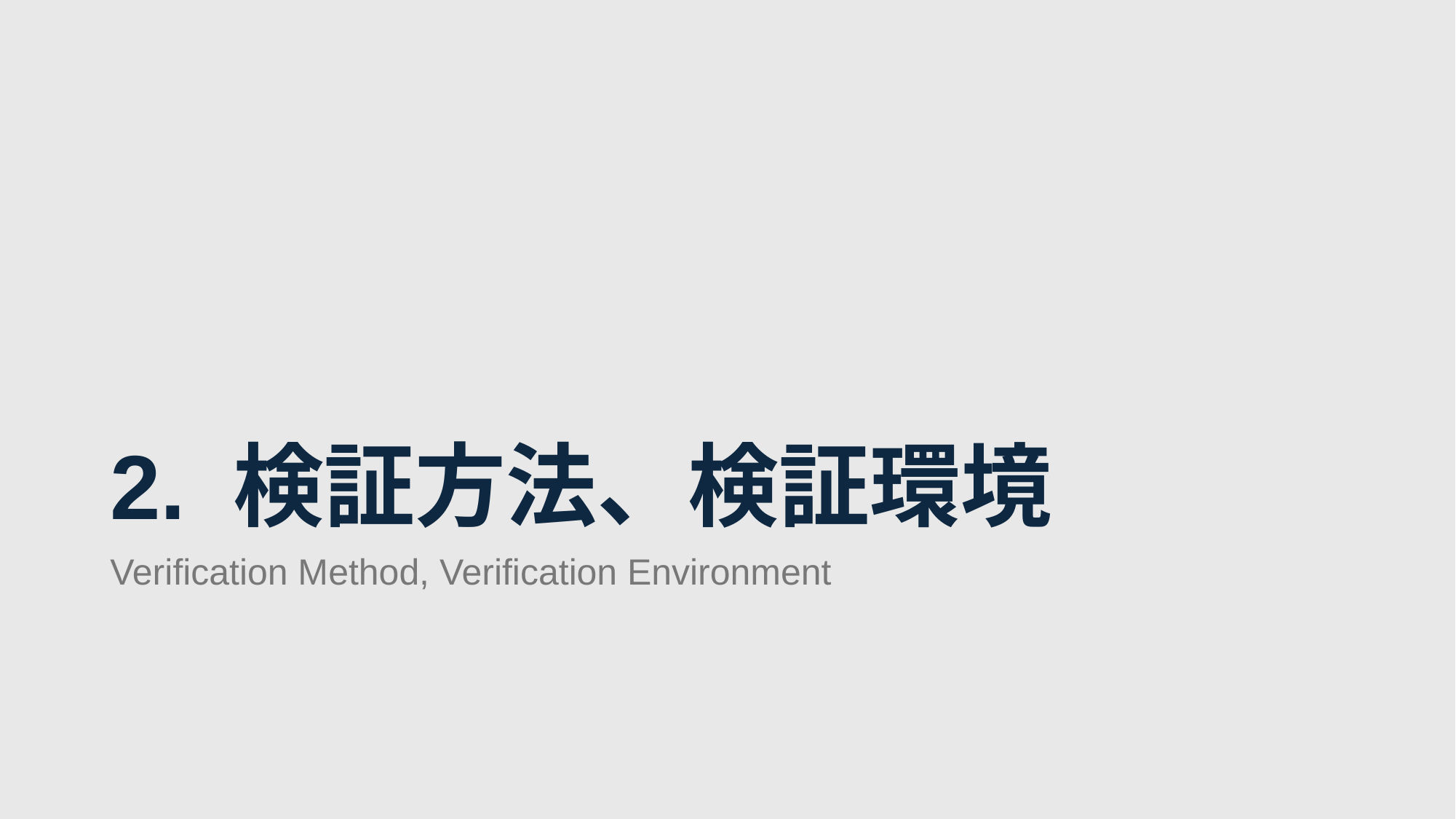

6
# 2. 検証方法、検証環境
Verification Method, Verification Environment